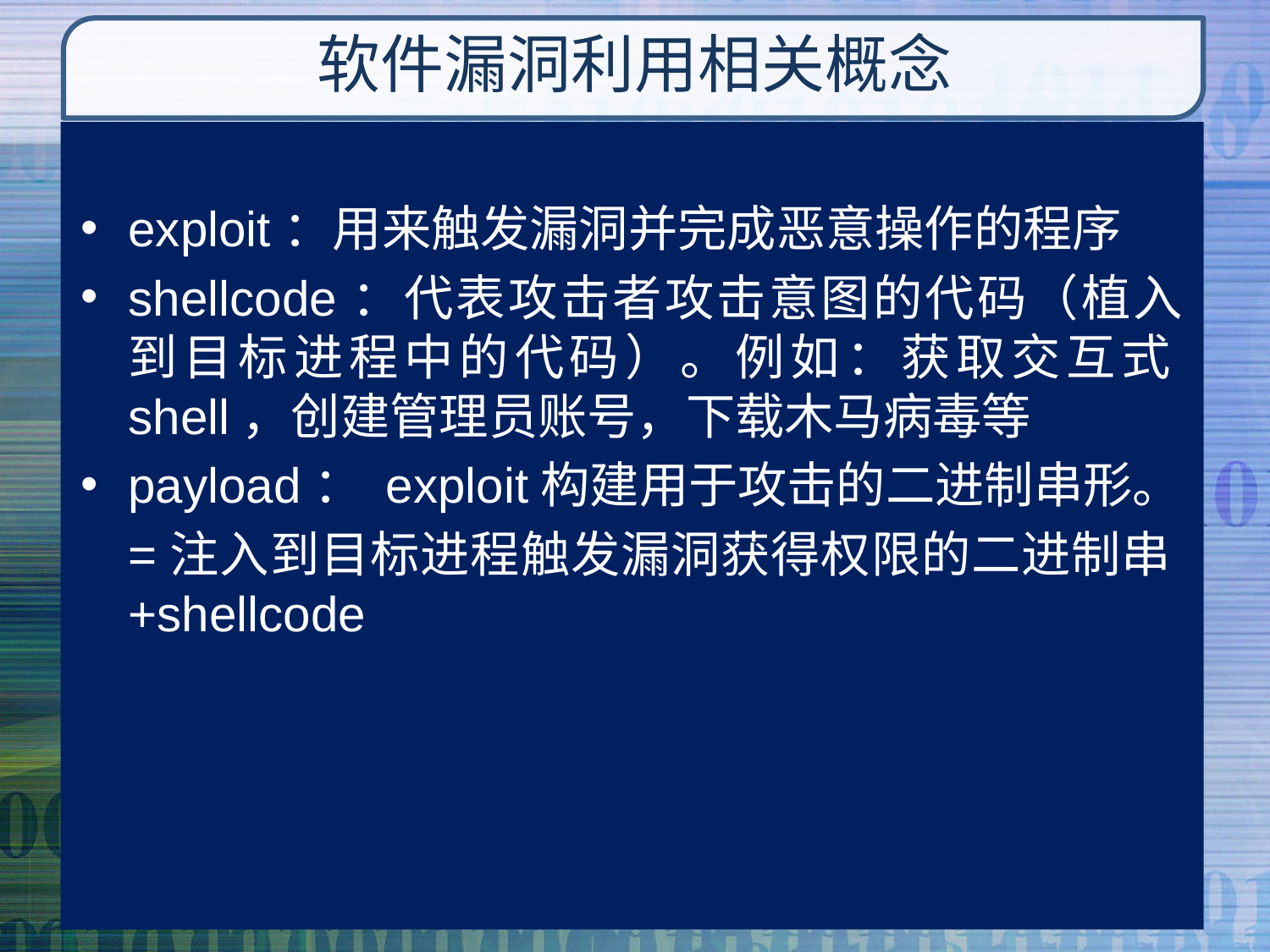

# 软件漏洞利用相关概念

exploit：用来触发漏洞并完成恶意操作的程序
shellcode：代表攻击者攻击意图的代码（植入到目标进程中的代码）。例如：获取交互式shell，创建管理员账号，下载木马病毒等
payload： exploit构建用于攻击的二进制串形。
	=注入到目标进程触发漏洞获得权限的二进制串+shellcode